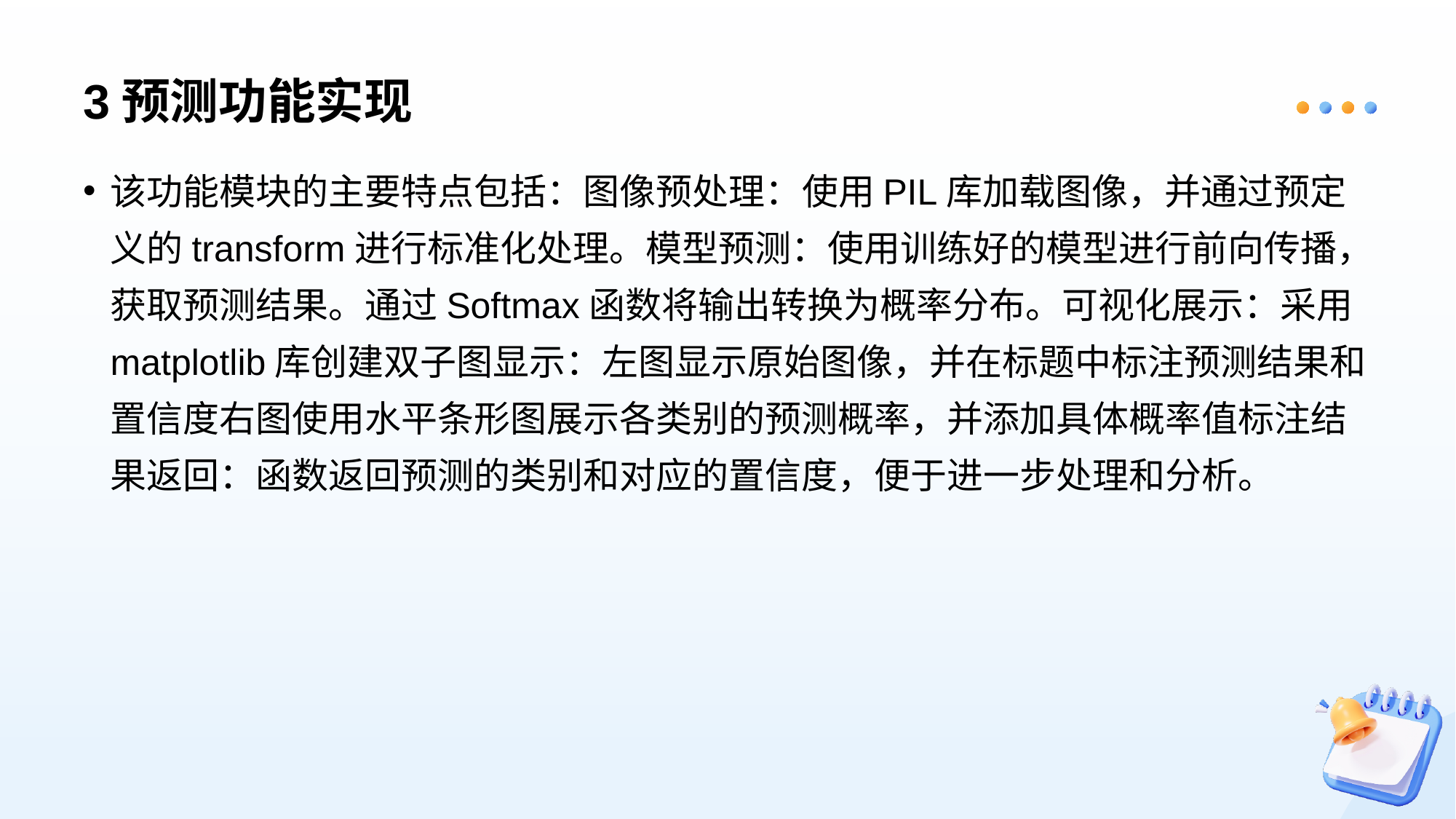

# 3预测功能实现
该功能模块的主要特点包括：图像预处理：使用PIL库加载图像，并通过预定义的transform进行标准化处理。模型预测：使用训练好的模型进行前向传播，获取预测结果。通过Softmax函数将输出转换为概率分布。可视化展示：采用matplotlib库创建双子图显示：左图显示原始图像，并在标题中标注预测结果和置信度右图使用水平条形图展示各类别的预测概率，并添加具体概率值标注结果返回：函数返回预测的类别和对应的置信度，便于进一步处理和分析。